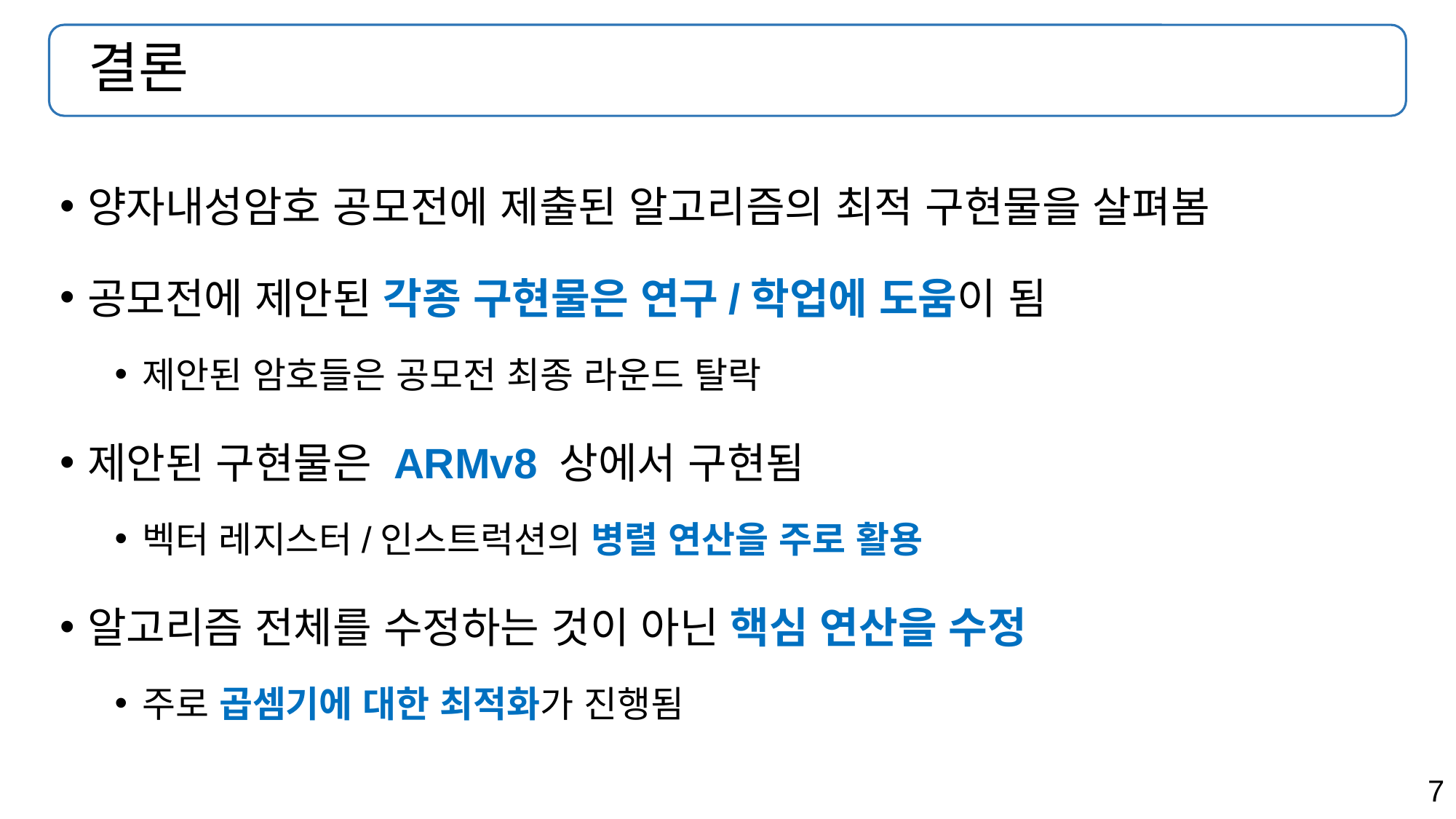

# 결론
양자내성암호 공모전에 제출된 알고리즘의 최적 구현물을 살펴봄
공모전에 제안된 각종 구현물은 연구/학업에 도움이 됨
제안된 암호들은 공모전 최종 라운드 탈락
제안된 구현물은 ARMv8 상에서 구현됨
벡터 레지스터/인스트럭션의 병렬 연산을 주로 활용
알고리즘 전체를 수정하는 것이 아닌 핵심 연산을 수정
주로 곱셈기에 대한 최적화가 진행됨